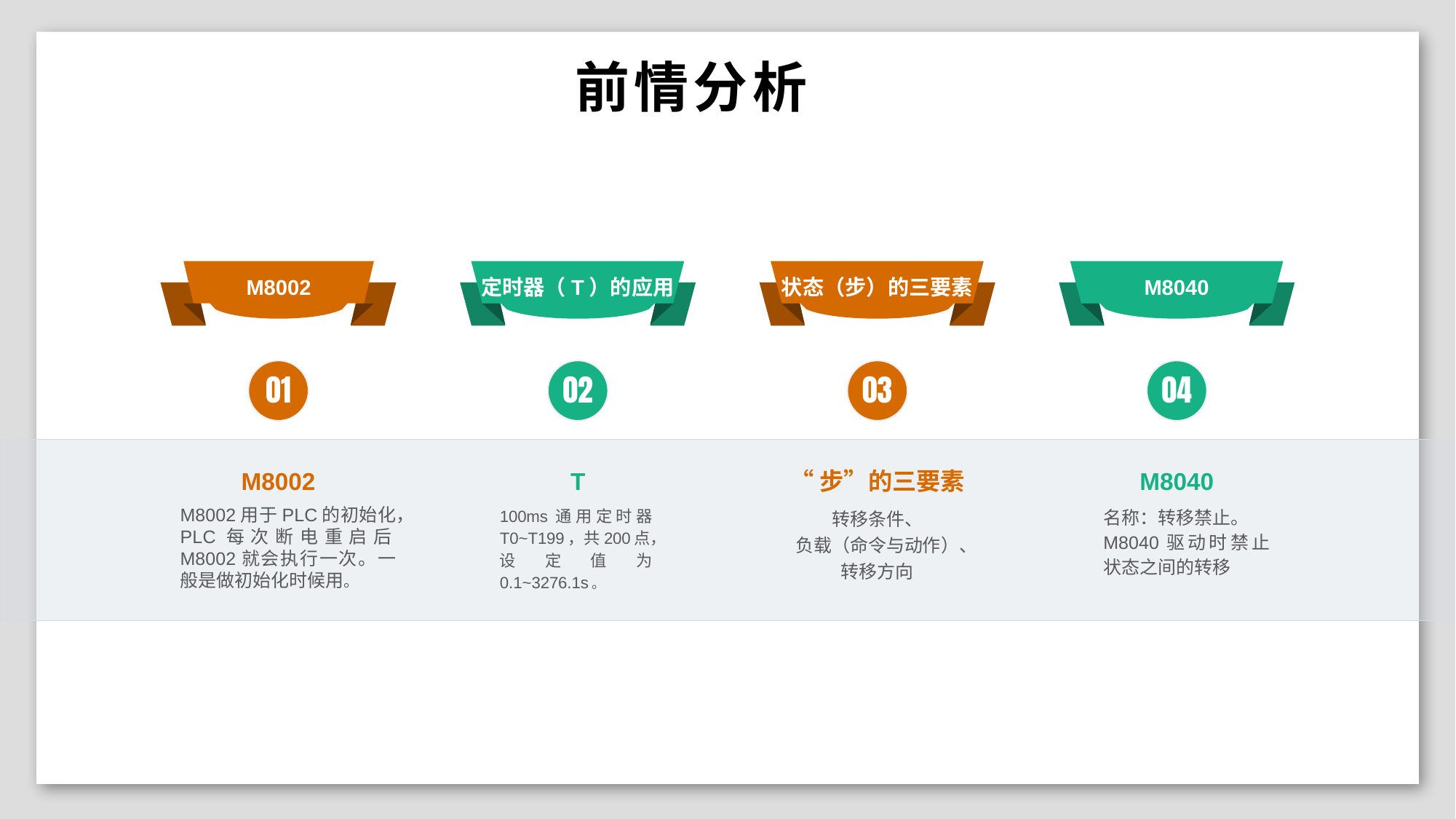

M8002

01
M8002
M8002用于PLC的初始化，PLC每次断电重启后M8002就会执行一次。一般是做初始化时候用。

M8040

04
M8040
名称：转移禁止。
M8040驱动时禁止状态之间的转移

定时器（T）的应用

02
T
100ms通用定时器T0~T199，共200点，设定值为0.1~3276.1s。

状态（步）的三要素

03
“步”的三要素
转移条件、
负载（命令与动作）、转移方向